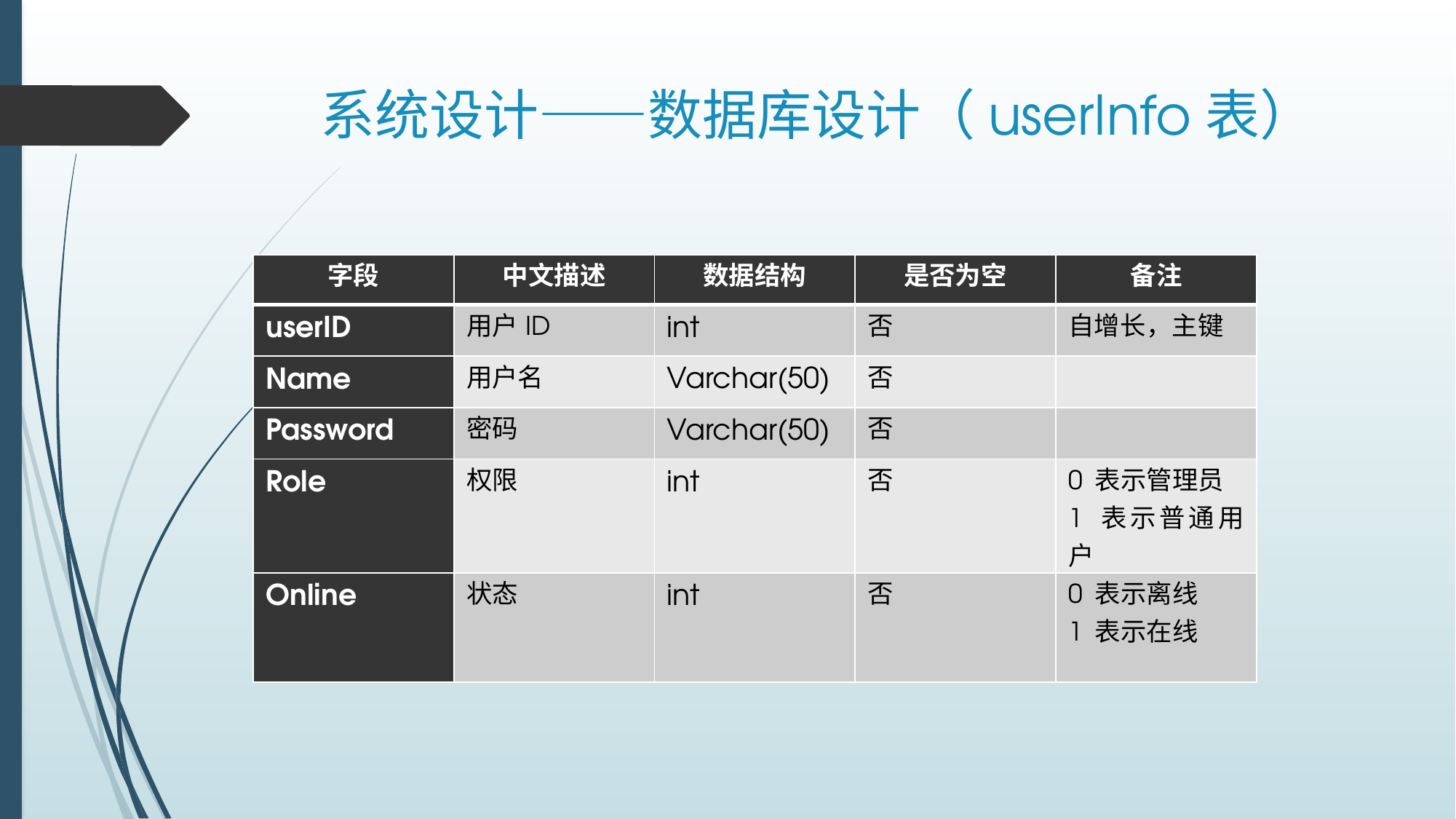

# 系统设计——数据库设计（userInfo表）
| 字段 | 中文描述 | 数据结构 | 是否为空 | 备注 |
| --- | --- | --- | --- | --- |
| userID | 用户ID | int | 否 | 自增长，主键 |
| Name | 用户名 | Varchar(50) | 否 |  |
| Password | 密码 | Varchar(50) | 否 |  |
| Role | 权限 | int | 否 | 0 表示管理员 1 表示普通用户 |
| Online | 状态 | int | 否 | 0 表示离线 1 表示在线 |